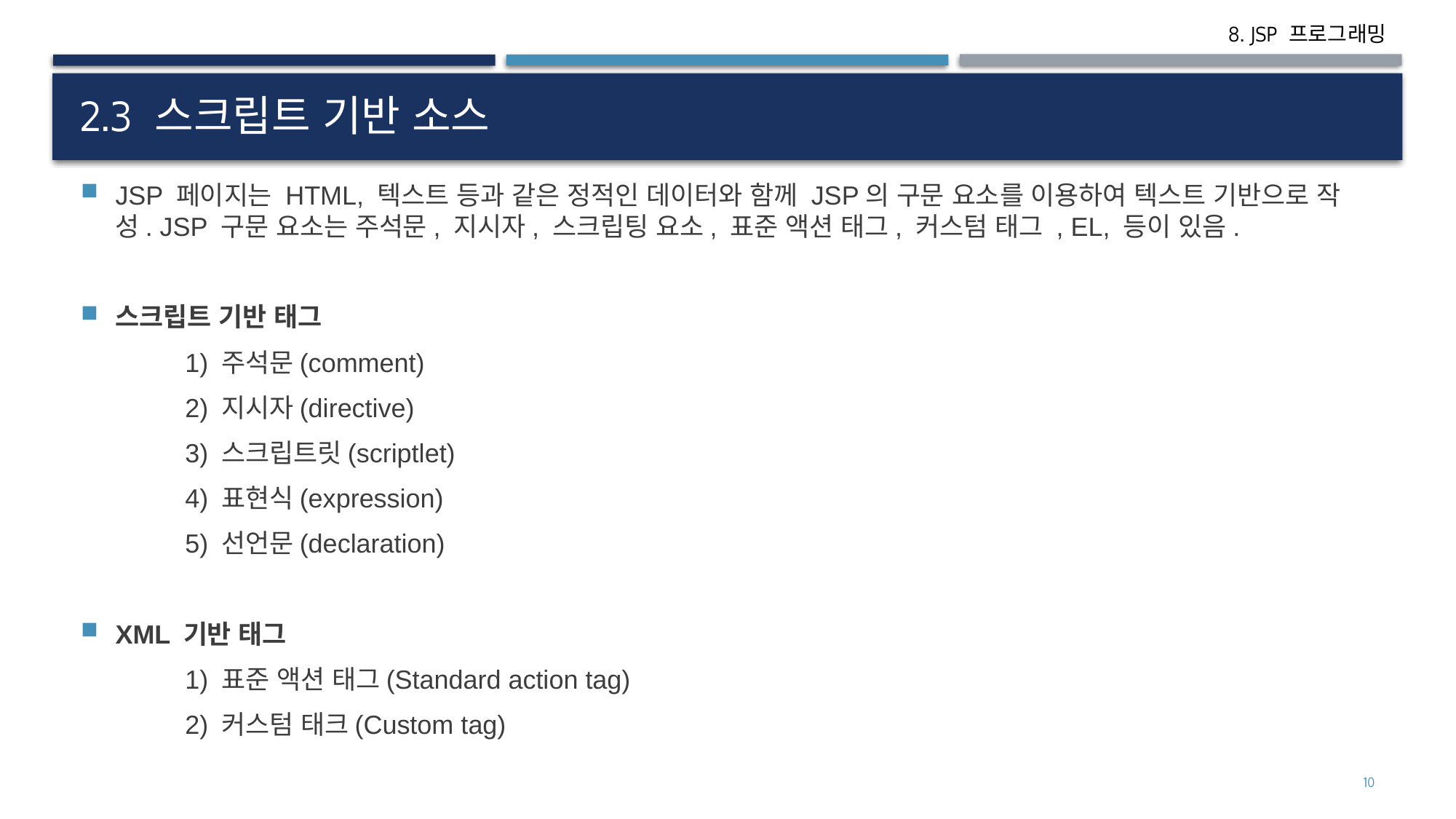

# 2.3 스크립트 기반 소스
JSP 페이지는 HTML, 텍스트 등과 같은 정적인 데이터와 함께 JSP의 구문 요소를 이용하여 텍스트 기반으로 작성. JSP 구문 요소는 주석문, 지시자, 스크립팅 요소, 표준 액션 태그, 커스텀 태그 , EL, 등이 있음.

스크립트 기반 태그
	1) 주석문(comment)
	2) 지시자(directive)
	3) 스크립트릿(scriptlet)
	4) 표현식(expression)
	5) 선언문(declaration)

XML 기반 태그
	1) 표준 액션 태그(Standard action tag)
	2) 커스텀 태크(Custom tag)
10